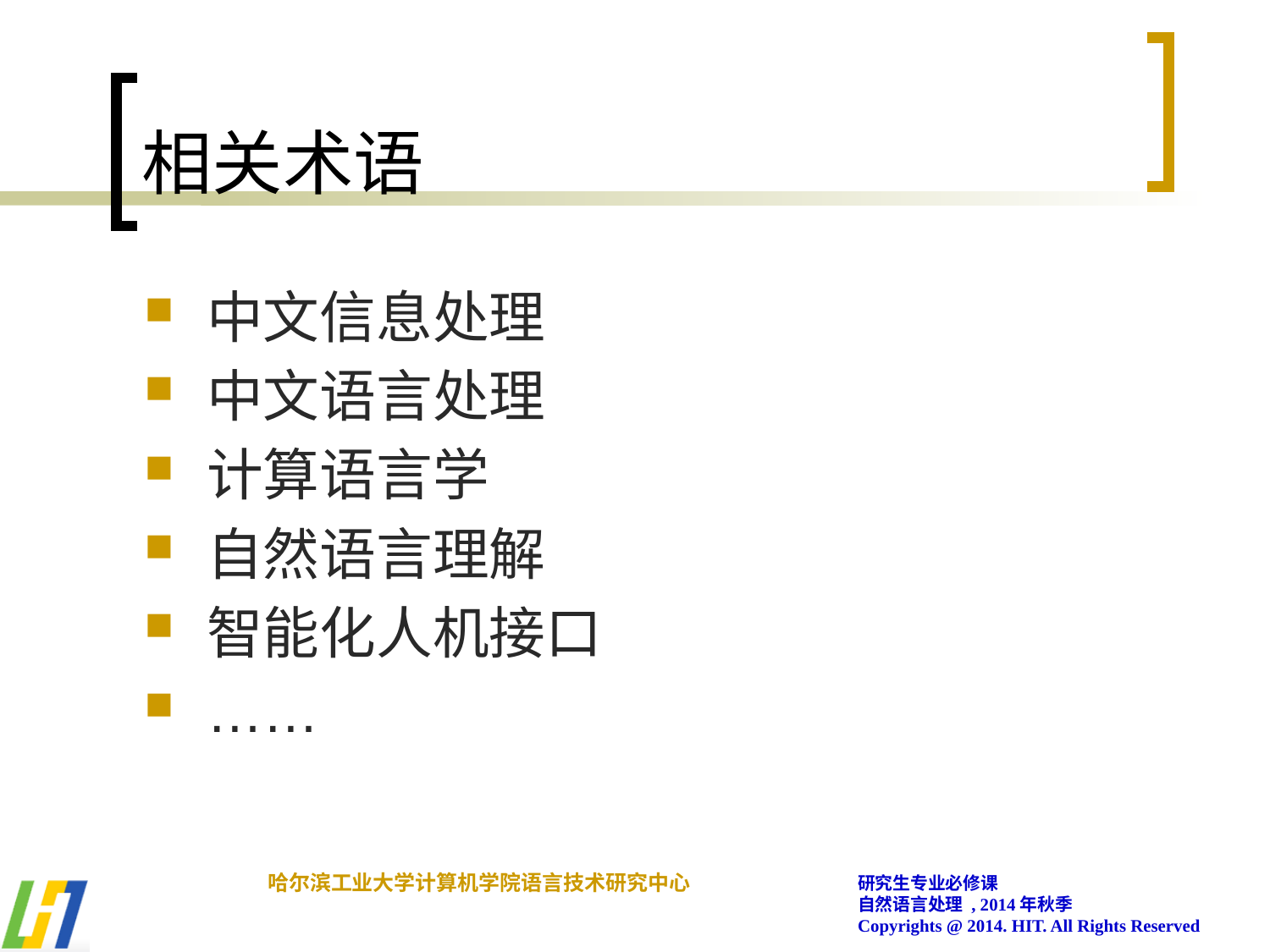

# 相关术语
中文信息处理
中文语言处理
计算语言学
自然语言理解
智能化人机接口
……

哈尔滨工业大学计算机学院语言技术研究中心
研究生专业必修课
自然语言处理 , 2014年秋季
Copyrights @ 2014. HIT. All Rights Reserved